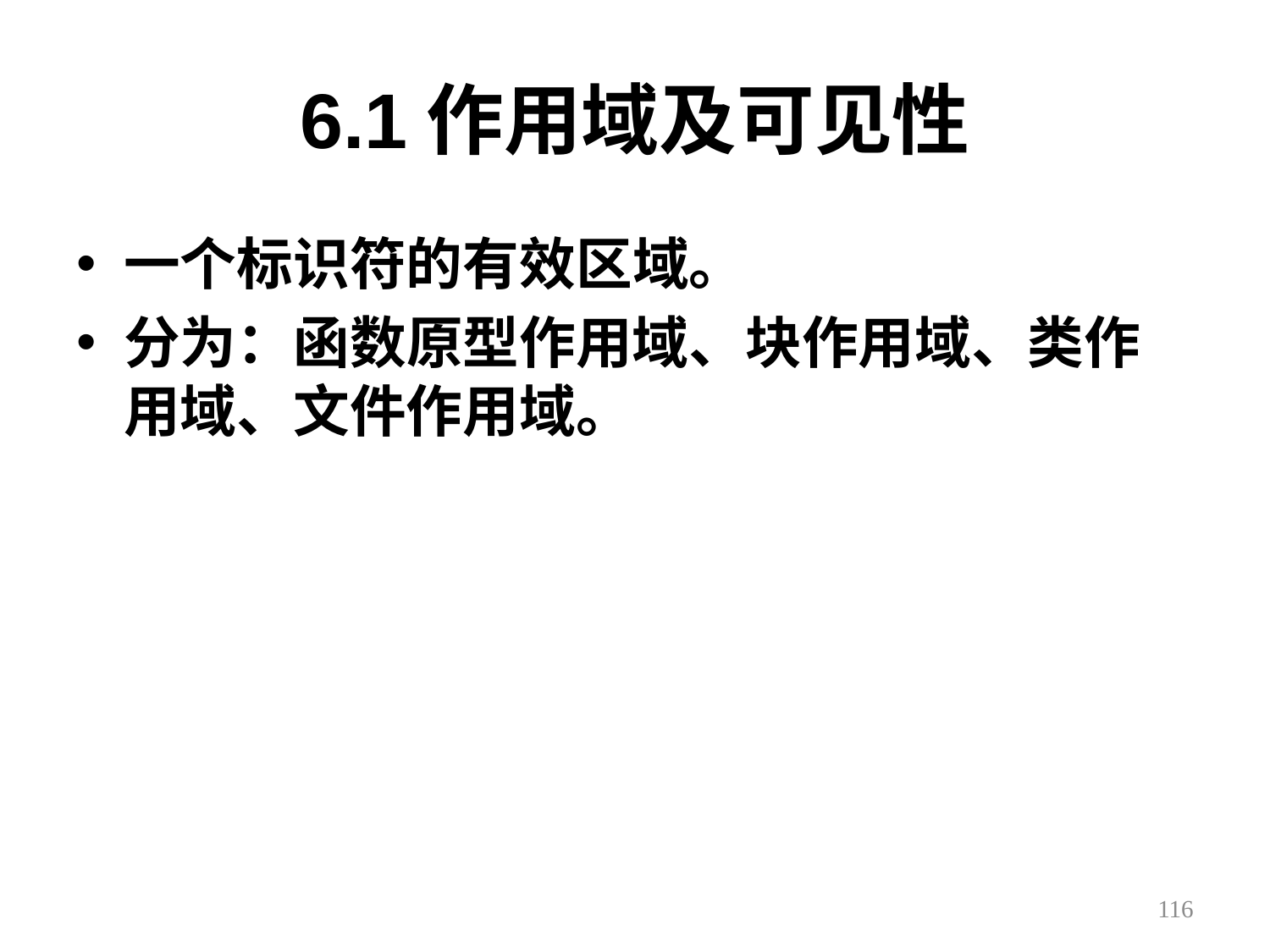

# 6.1作用域及可见性
一个标识符的有效区域。
分为：函数原型作用域、块作用域、类作用域、文件作用域。
116